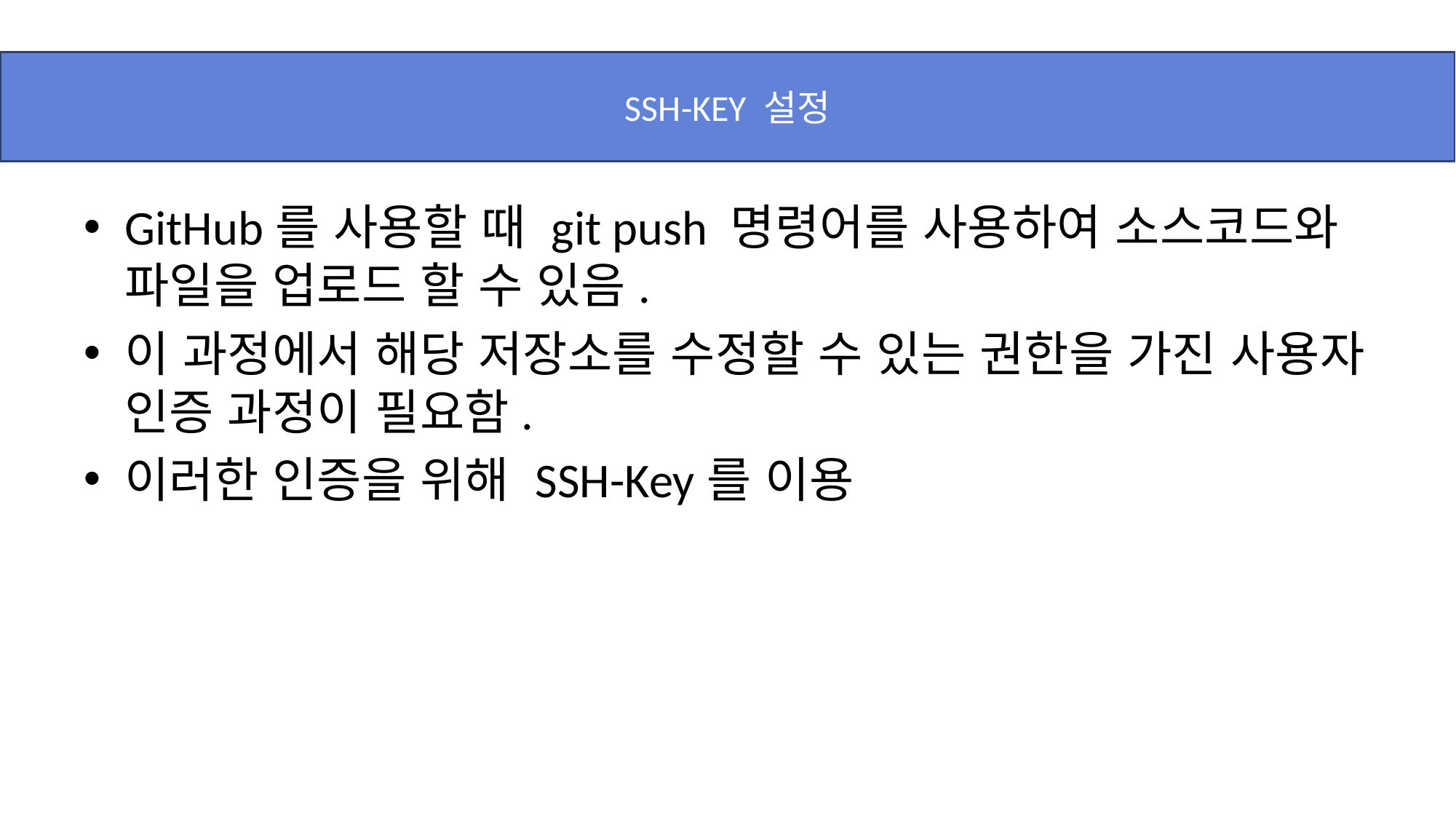

SSH-KEY 설정
GitHub를 사용할 때 git push 명령어를 사용하여 소스코드와 파일을 업로드 할 수 있음.
이 과정에서 해당 저장소를 수정할 수 있는 권한을 가진 사용자 인증 과정이 필요함.
이러한 인증을 위해 SSH-Key를 이용